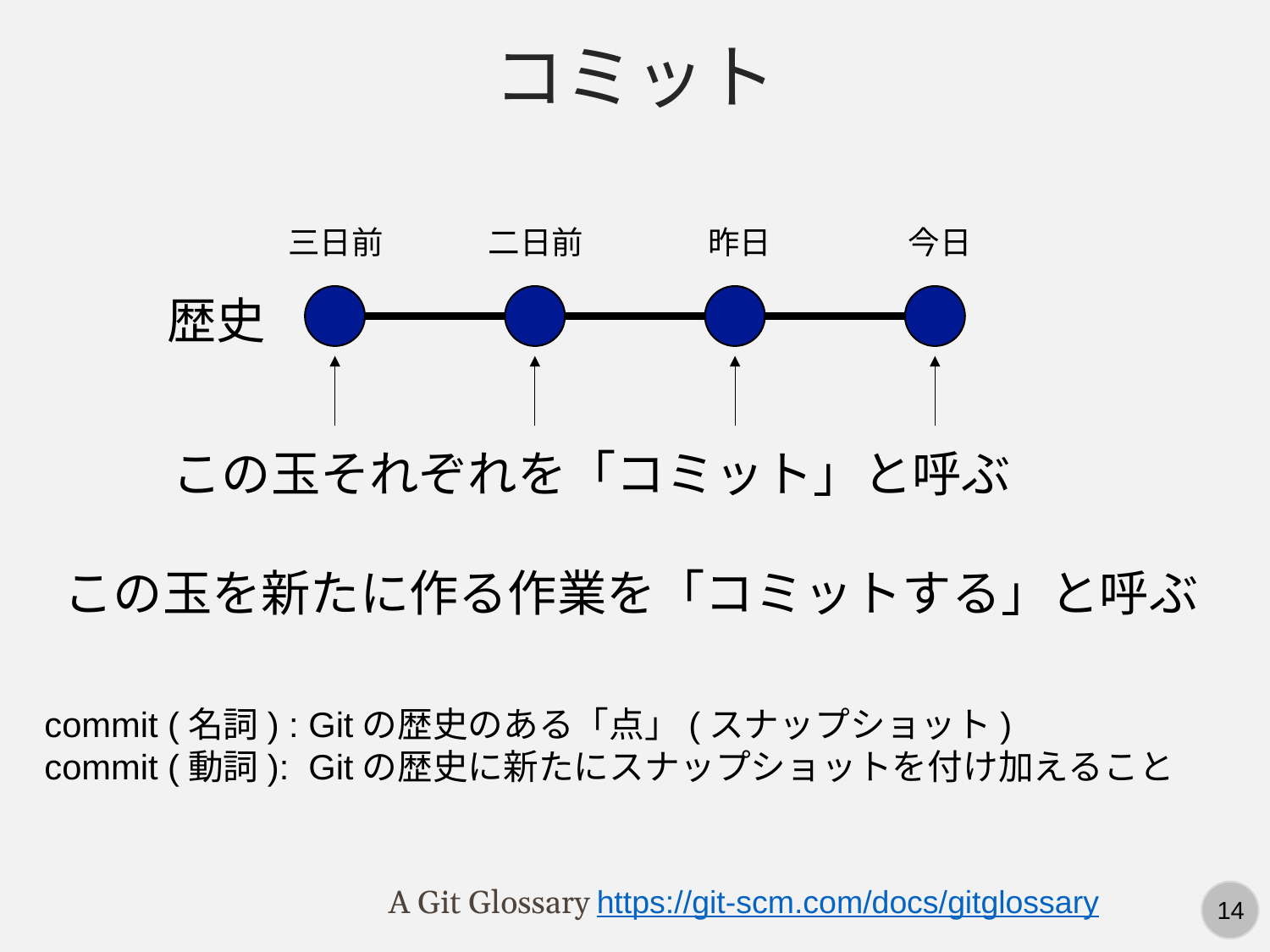

コミット
三日前
二日前
昨日
今日
歴史

この玉それぞれを「コミット」と呼ぶ
この玉を新たに作る作業を「コミットする」と呼ぶ
commit (名詞) : Gitの歴史のある「点」(スナップショット)
commit (動詞):  Gitの歴史に新たにスナップショットを付け加えること
A Git Glossary
https://git-scm.com/docs/gitglossary